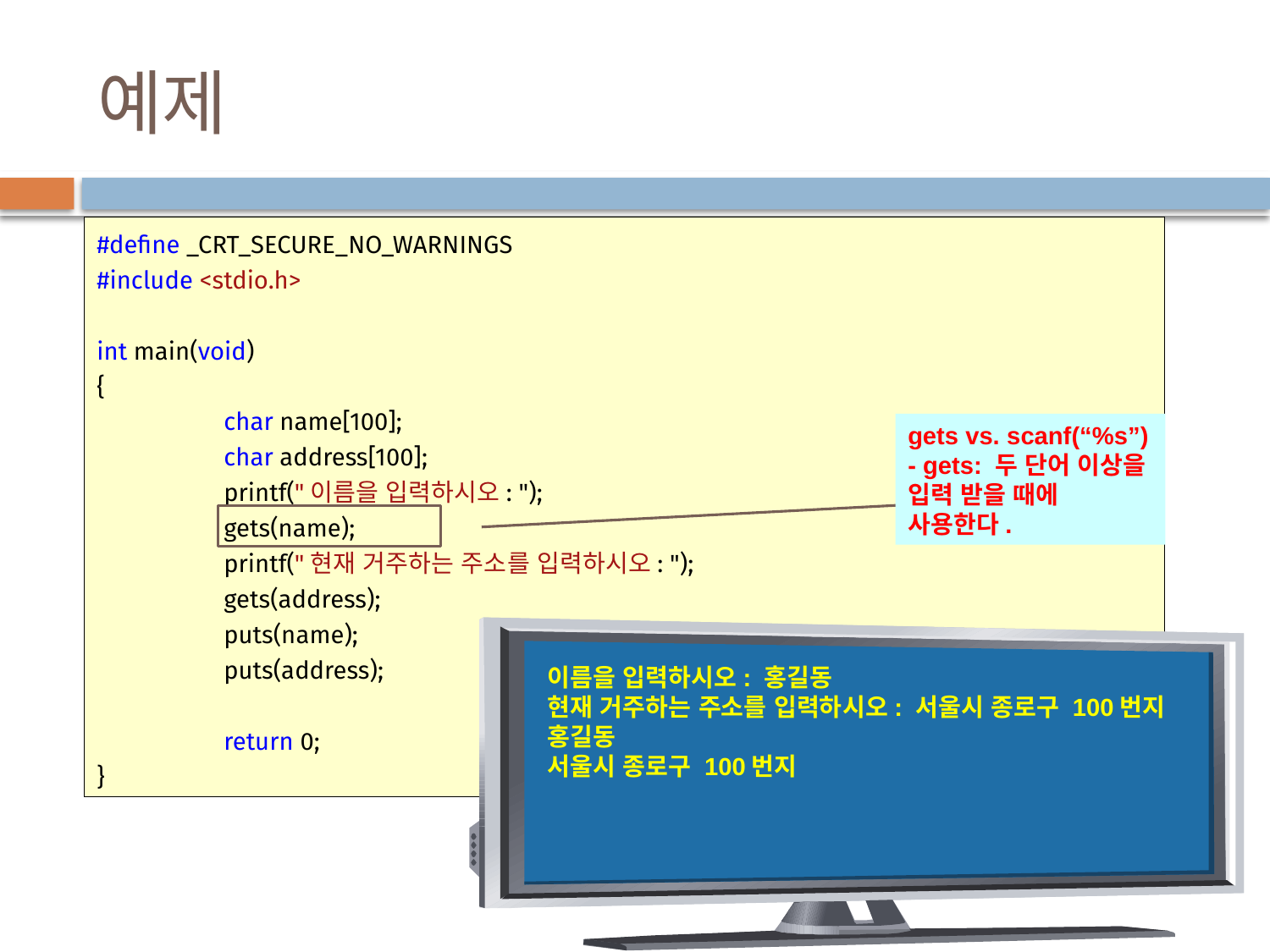

# 예제
#define _CRT_SECURE_NO_WARNINGS
#include <stdio.h>

int main(void)
{
	char name[100];
	char address[100];
	printf("이름을 입력하시오: ");
	gets(name);
	printf("현재 거주하는 주소를 입력하시오: ");
	gets(address);
	puts(name);
	puts(address);

	return 0;
}
gets vs. scanf(“%s”)
- gets: 두 단어 이상을 입력 받을 때에 사용한다.

이름을 입력하시오: 홍길동
현재 거주하는 주소를 입력하시오: 서울시 종로구 100번지
홍길동
서울시 종로구 100번지